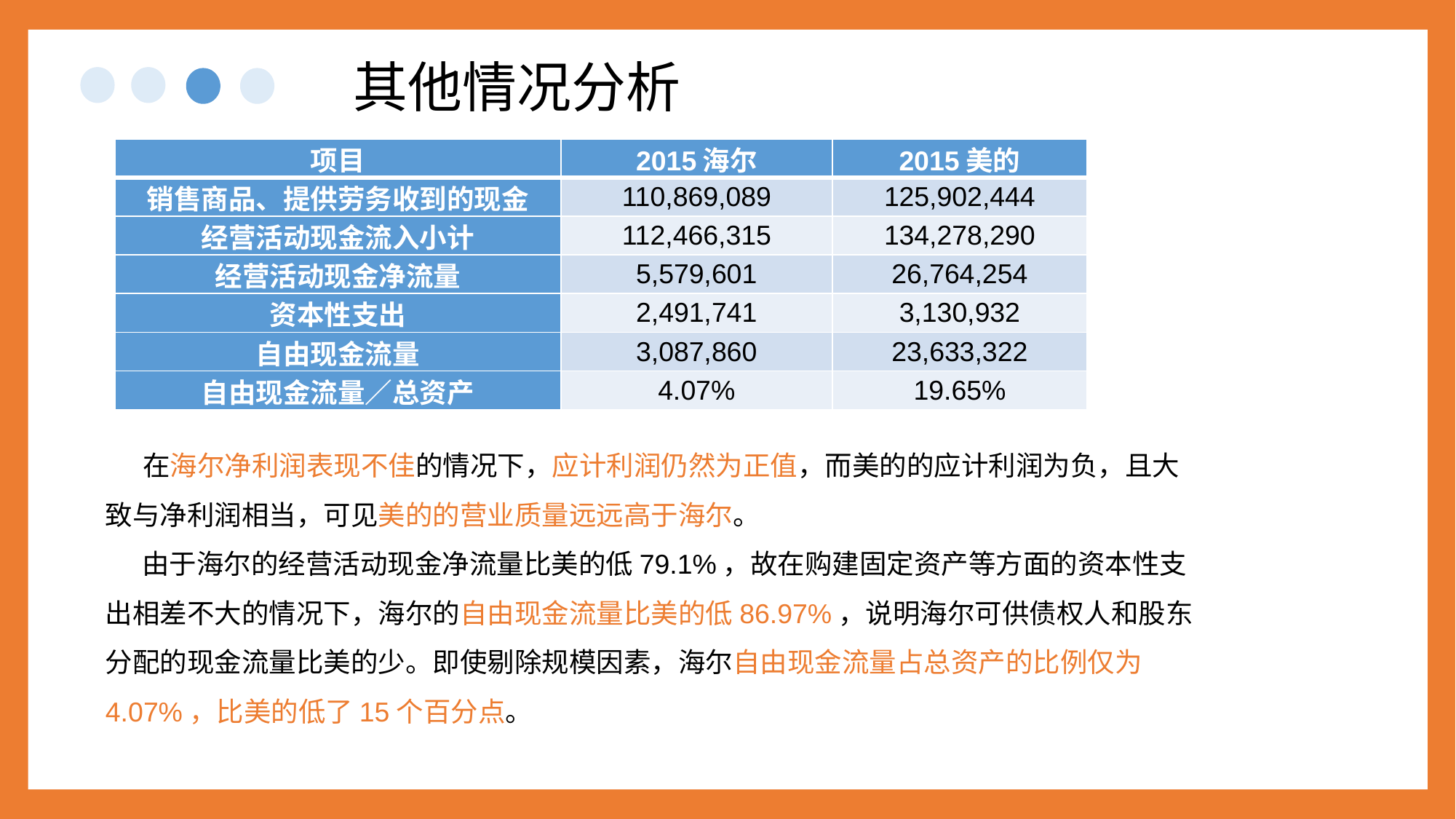

其他情况分析

| 项目 | 2015海尔 | 2015美的 |
| --- | --- | --- |
| 销售商品、提供劳务收到的现金 | 110,869,089 | 125,902,444 |
| 经营活动现金流入小计 | 112,466,315 | 134,278,290 |
| 经营活动现金净流量 | 5,579,601 | 26,764,254 |
| 资本性支出 | 2,491,741 | 3,130,932 |
| 自由现金流量 | 3,087,860 | 23,633,322 |
| 自由现金流量／总资产 | 4.07% | 19.65% |
     在海尔净利润表现不佳的情况下，应计利润仍然为正值，而美的的应计利润为负，且大致与净利润相当，可见美的的营业质量远远高于海尔。
由于海尔的经营活动现金净流量比美的低79.1%，故在购建固定资产等方面的资本性支出相差不大的情况下，海尔的自由现金流量比美的低86.97%，说明海尔可供债权人和股东分配的现金流量比美的少。即使剔除规模因素，海尔自由现金流量占总资产的比例仅为4.07%，比美的低了15个百分点。